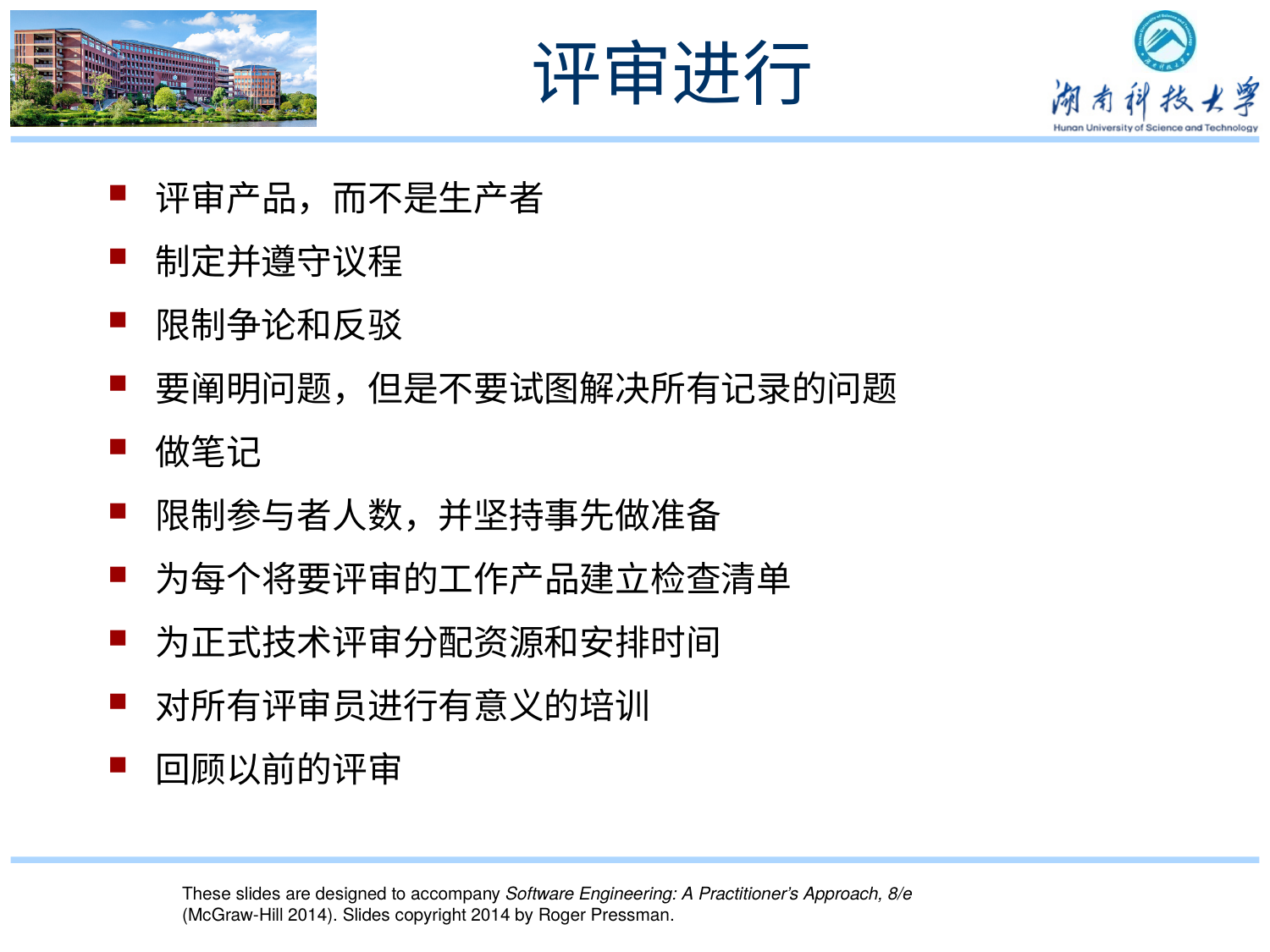

These slides are designed to accompany Software Engineering: A Practitioner’s Approach, 8/e (McGraw-Hill 2014). Slides copyright 2014 by Roger Pressman.
# 评审进行
评审产品，而不是生产者
制定并遵守议程
限制争论和反驳
要阐明问题，但是不要试图解决所有记录的问题
做笔记
限制参与者人数，并坚持事先做准备
为每个将要评审的工作产品建立检查清单
为正式技术评审分配资源和安排时间
对所有评审员进行有意义的培训
回顾以前的评审
19